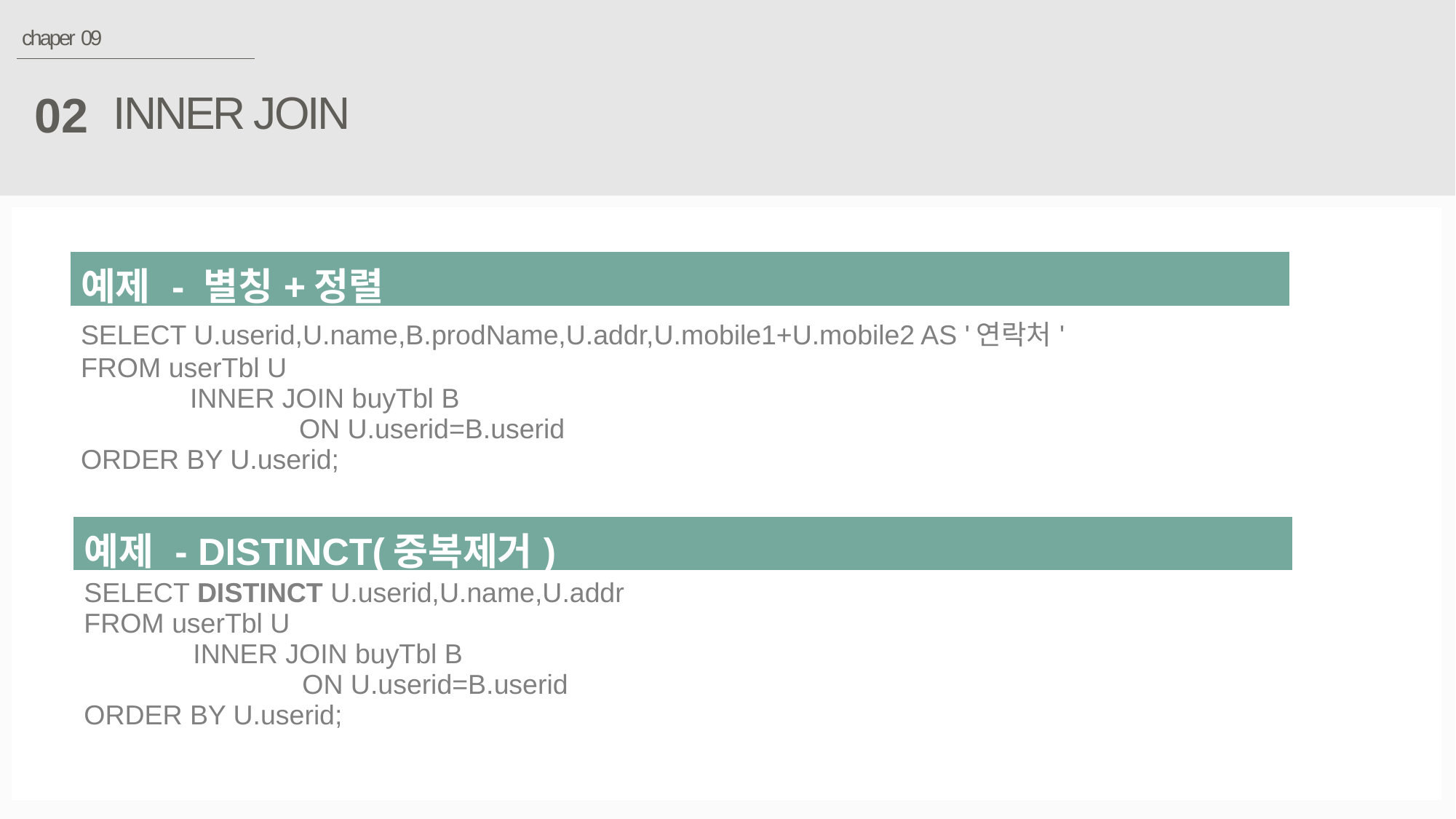

chaper  09
INNER JOIN
02

| 예제 - 별칭+정렬 |
| --- |
| SELECT U.userid,U.name,B.prodName,U.addr,U.mobile1+U.mobile2 AS '연락처' FROM userTbl U INNER JOIN buyTbl B ON U.userid=B.userid ORDER BY U.userid; |
| 예제 - DISTINCT(중복제거) |
| --- |
| SELECT DISTINCT U.userid,U.name,U.addr FROM userTbl U INNER JOIN buyTbl B ON U.userid=B.userid ORDER BY U.userid; |